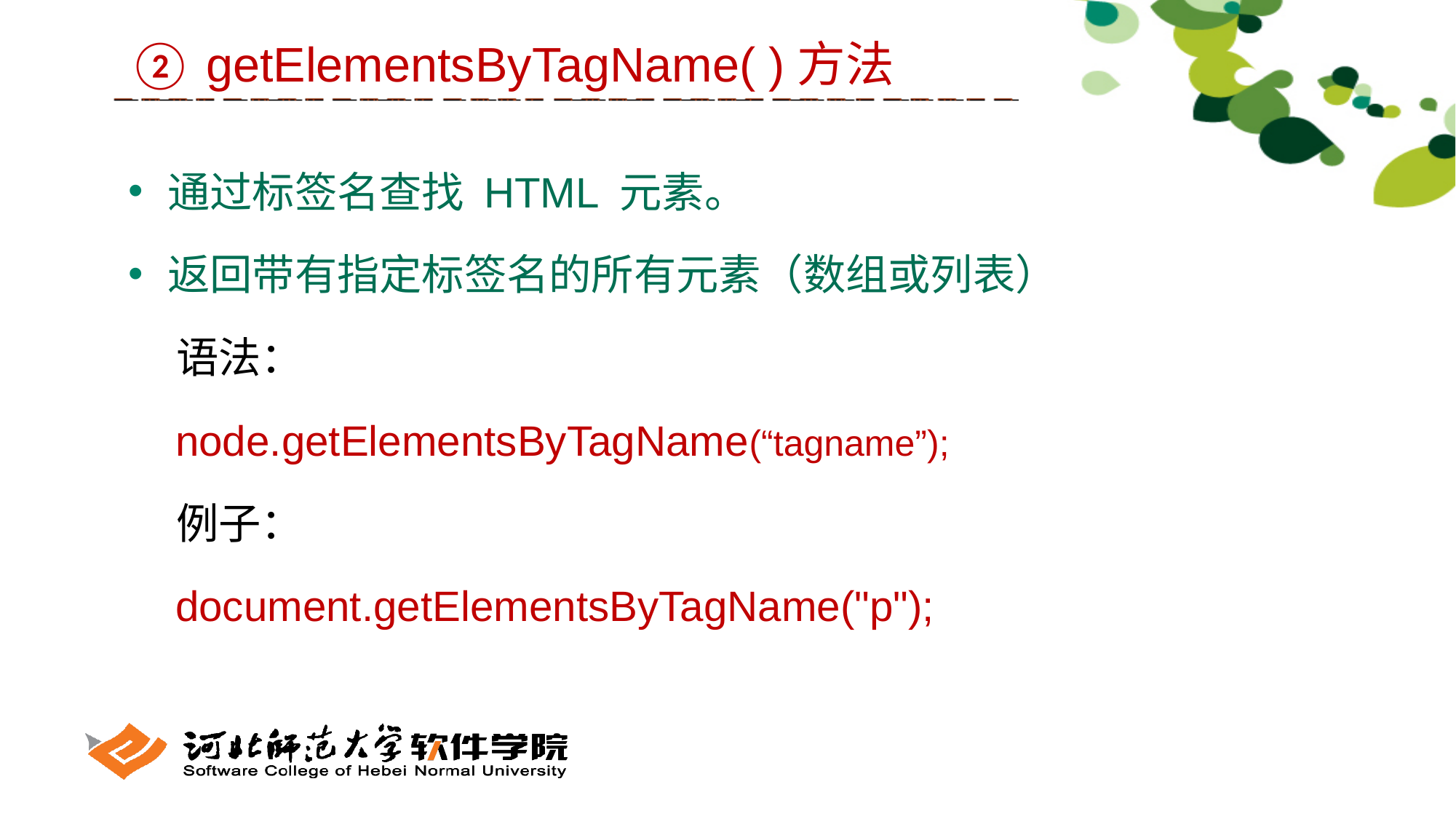

② getElementsByTagName( )方法
 通过标签名查找 HTML 元素。
 返回带有指定标签名的所有元素（数组或列表）
    语法：
    node.getElementsByTagName(“tagname”);
    例子：
    document.getElementsByTagName("p");